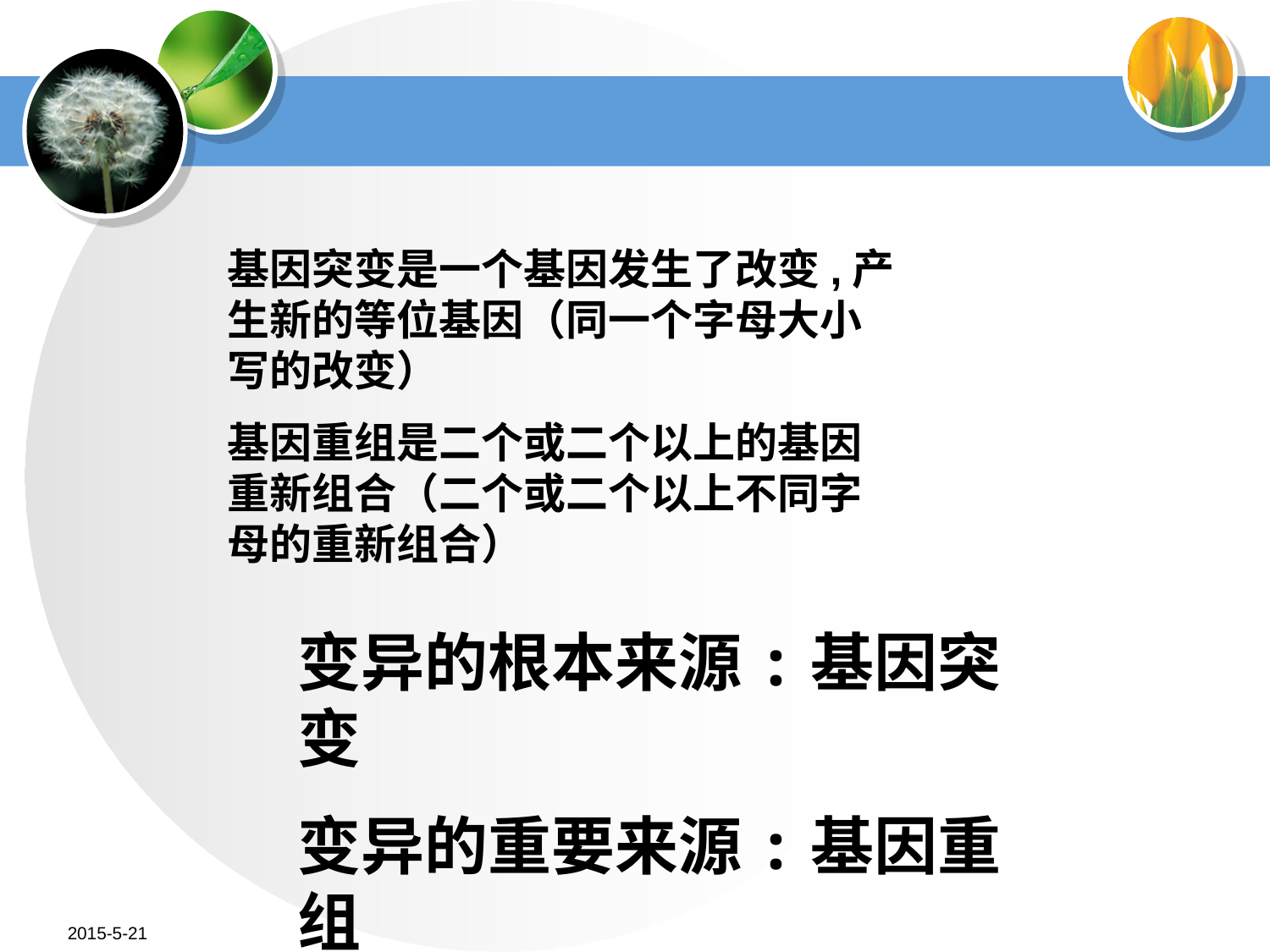

基因突变是一个基因发生了改变,产生新的等位基因（同一个字母大小写的改变）
基因重组是二个或二个以上的基因重新组合（二个或二个以上不同字母的重新组合）
变异的根本来源:基因突变
变异的重要来源:基因重组
2015-5-21